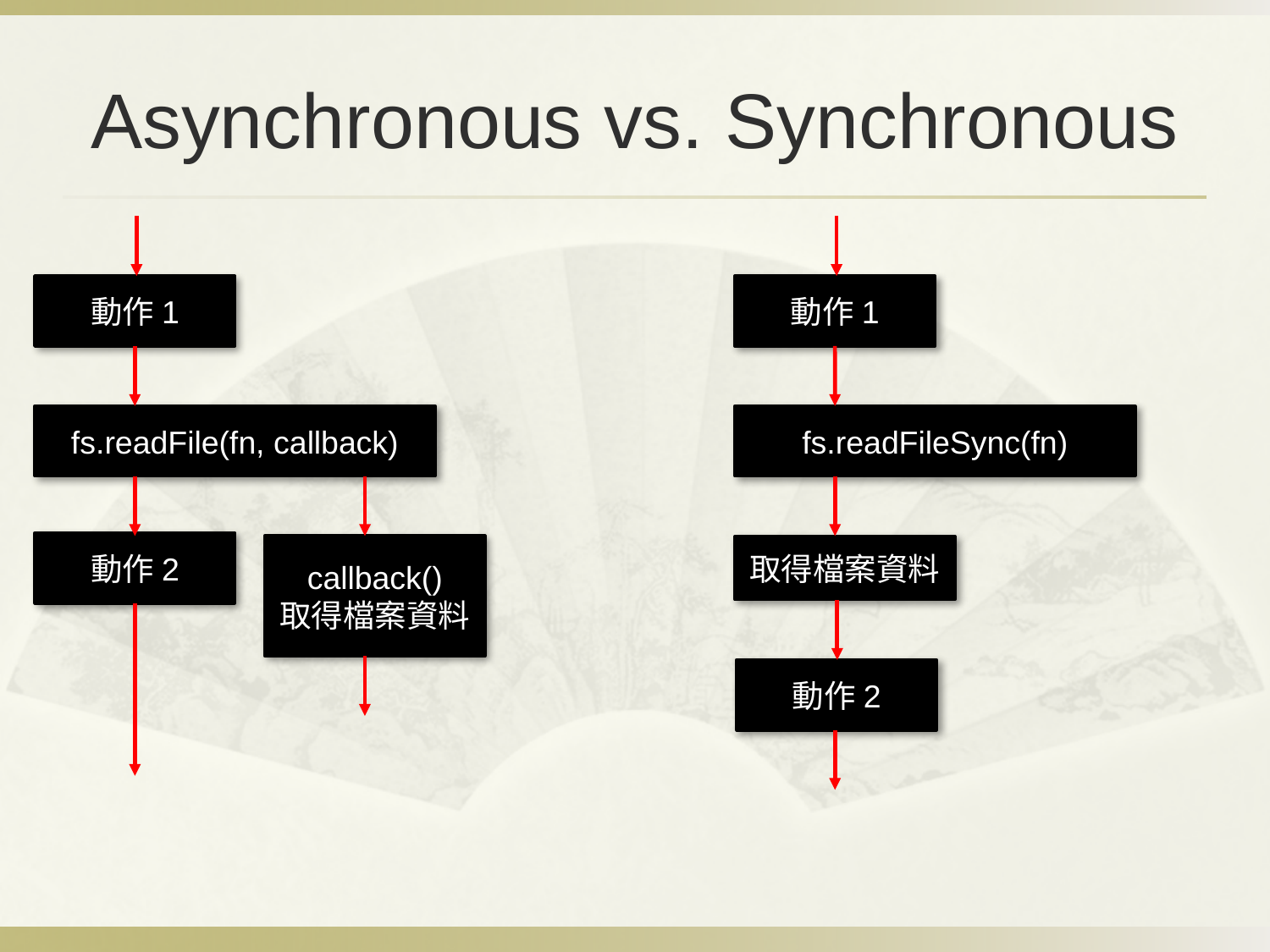

# Asynchronous vs. Synchronous
動作1
動作1
fs.readFile(fn, callback)
fs.readFileSync(fn)
動作2
callback()
取得檔案資料
取得檔案資料
動作2